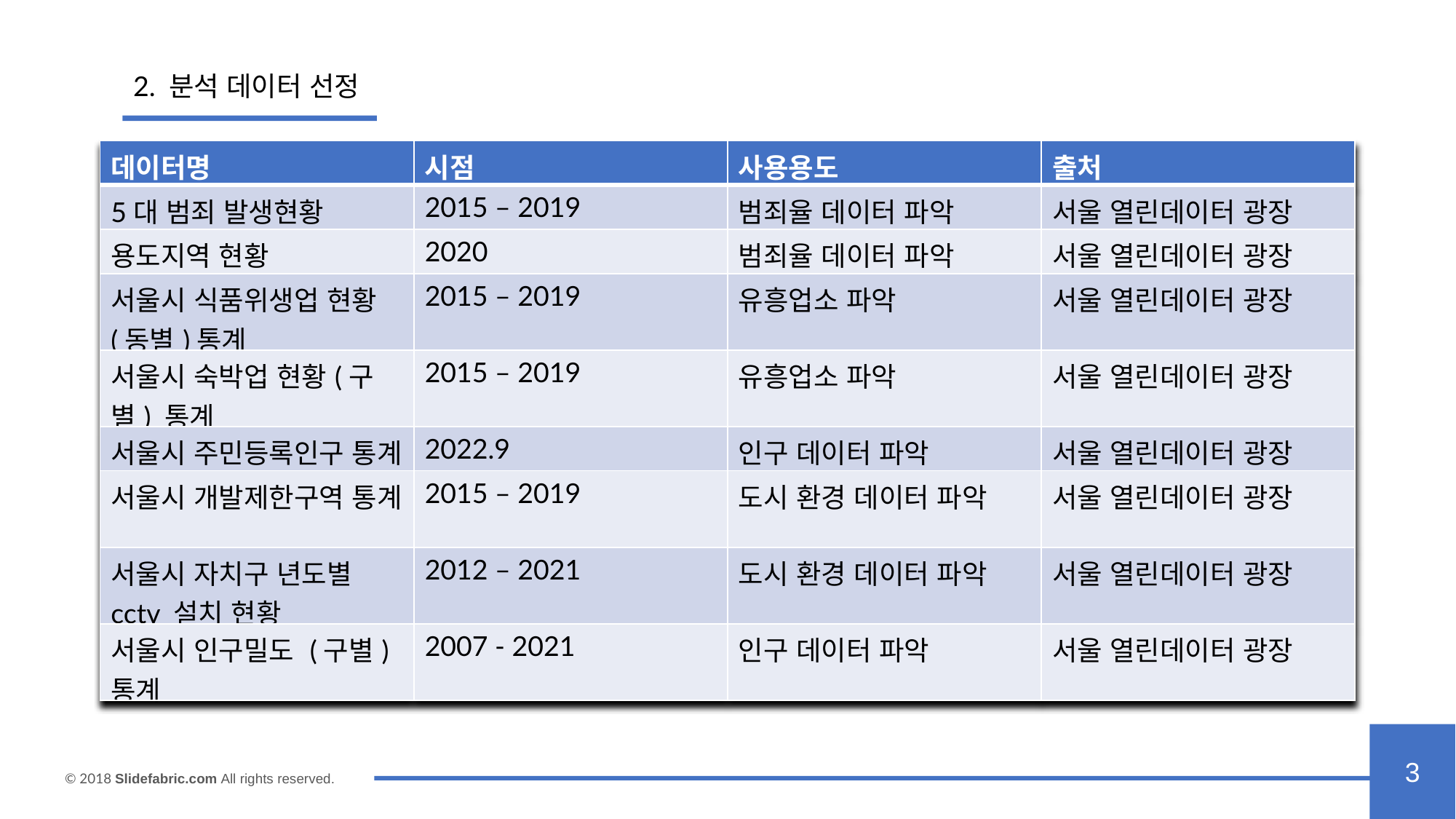

2. 분석 데이터 선정

| 데이터명 | 시점 | 사용용도 | 출처 |
| --- | --- | --- | --- |
| 5대 범죄 발생현황 | 2015 – 2019 | 범죄율 데이터 파악 | 서울 열린데이터 광장 |
| 용도지역 현황 | 2020 | 범죄율 데이터 파악 | 서울 열린데이터 광장 |
| 서울시 식품위생업 현황(동별)통계 | 2015 – 2019 | 유흥업소 파악 | 서울 열린데이터 광장 |
| 서울시 숙박업 현황(구별) 통계 | 2015 – 2019 | 유흥업소 파악 | 서울 열린데이터 광장 |
| 서울시 주민등록인구 통계 | 2022.9 | 인구 데이터 파악 | 서울 열린데이터 광장 |
| 서울시 개발제한구역 통계 | 2015 – 2019 | 도시 환경 데이터 파악 | 서울 열린데이터 광장 |
| 서울시 자치구 년도별 cctv 설치 현황 | 2012 – 2021 | 도시 환경 데이터 파악 | 서울 열린데이터 광장 |
| 서울시 인구밀도 (구별) 통계 | 2007 - 2021 | 인구 데이터 파악 | 서울 열린데이터 광장 |